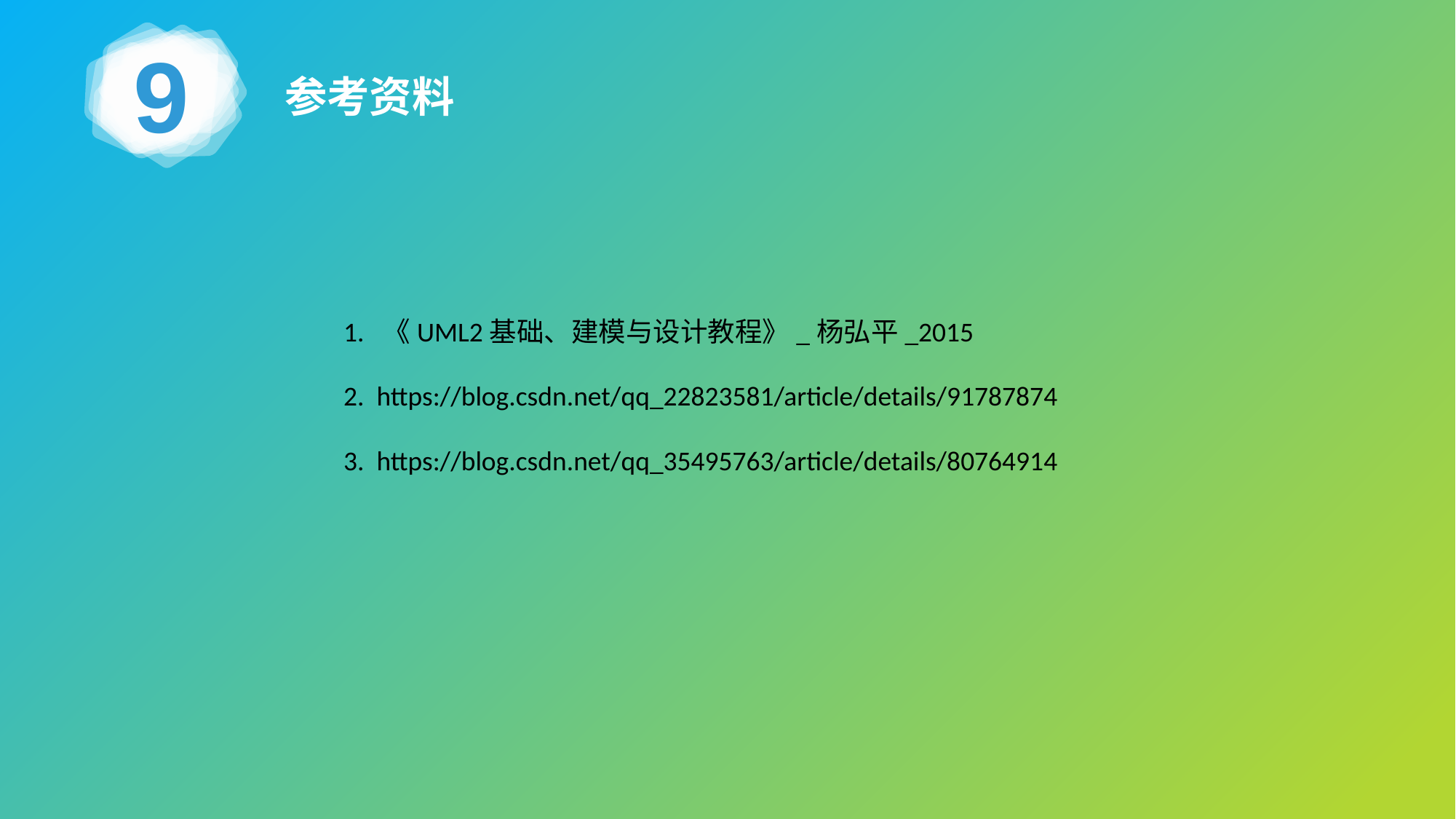

9

参考资料
1.  《UML2基础、建模与设计教程》_杨弘平_2015
2.  https://blog.csdn.net/qq_22823581/article/details/91787874
3.  https://blog.csdn.net/qq_35495763/article/details/80764914